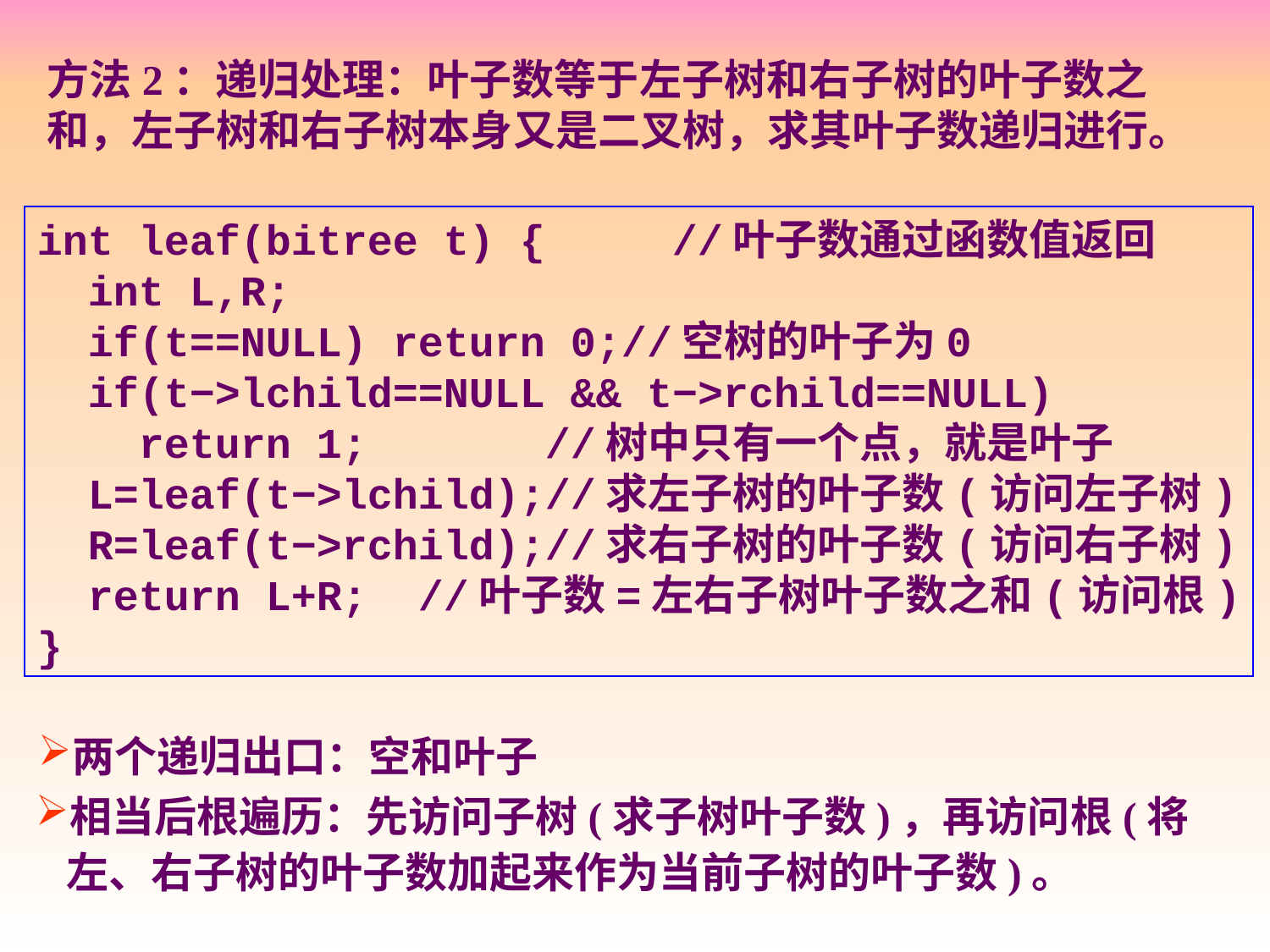

方法2：递归处理：叶子数等于左子树和右子树的叶子数之和，左子树和右子树本身又是二叉树，求其叶子数递归进行。
int leaf(bitree t) {	//叶子数通过函数值返回
  int L,R;
  if(t==NULL) return 0;//空树的叶子为0
  if(t−>lchild==NULL && t−>rchild==NULL)
    return 1;		//树中只有一个点，就是叶子
  L=leaf(t−>lchild);//求左子树的叶子数(访问左子树)
  R=leaf(t−>rchild);//求右子树的叶子数(访问右子树)
  return L+R; 	//叶子数=左右子树叶子数之和(访问根)
}
两个递归出口：空和叶子
相当后根遍历：先访问子树(求子树叶子数)，再访问根(将左、右子树的叶子数加起来作为当前子树的叶子数)。